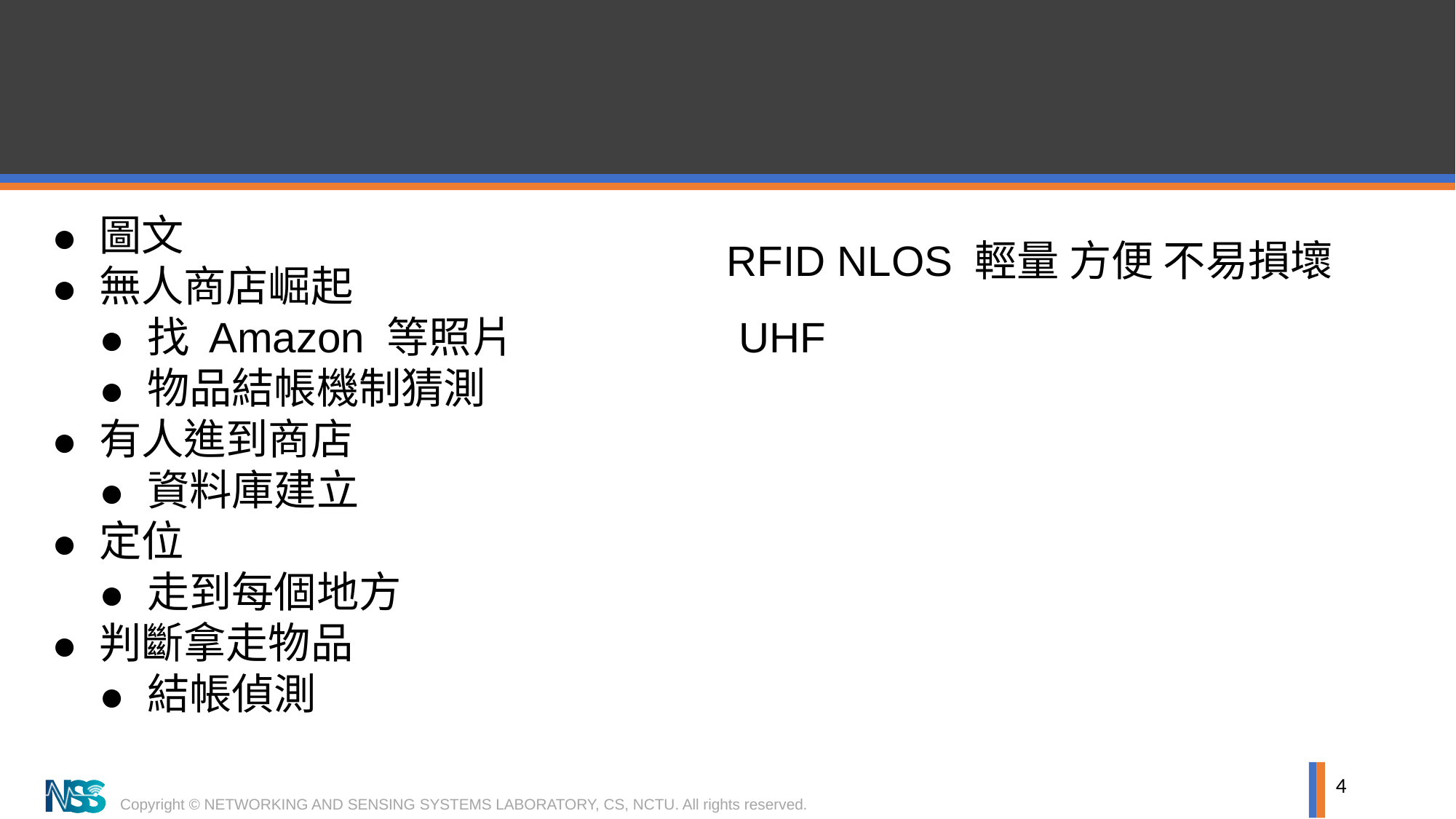

#
圖文
無人商店崛起
找 Amazon 等照片
物品結帳機制猜測
有人進到商店
資料庫建立
定位
走到每個地方
判斷拿走物品
結帳偵測
RFID NLOS 輕量 方便 不易損壞
 UHF
4